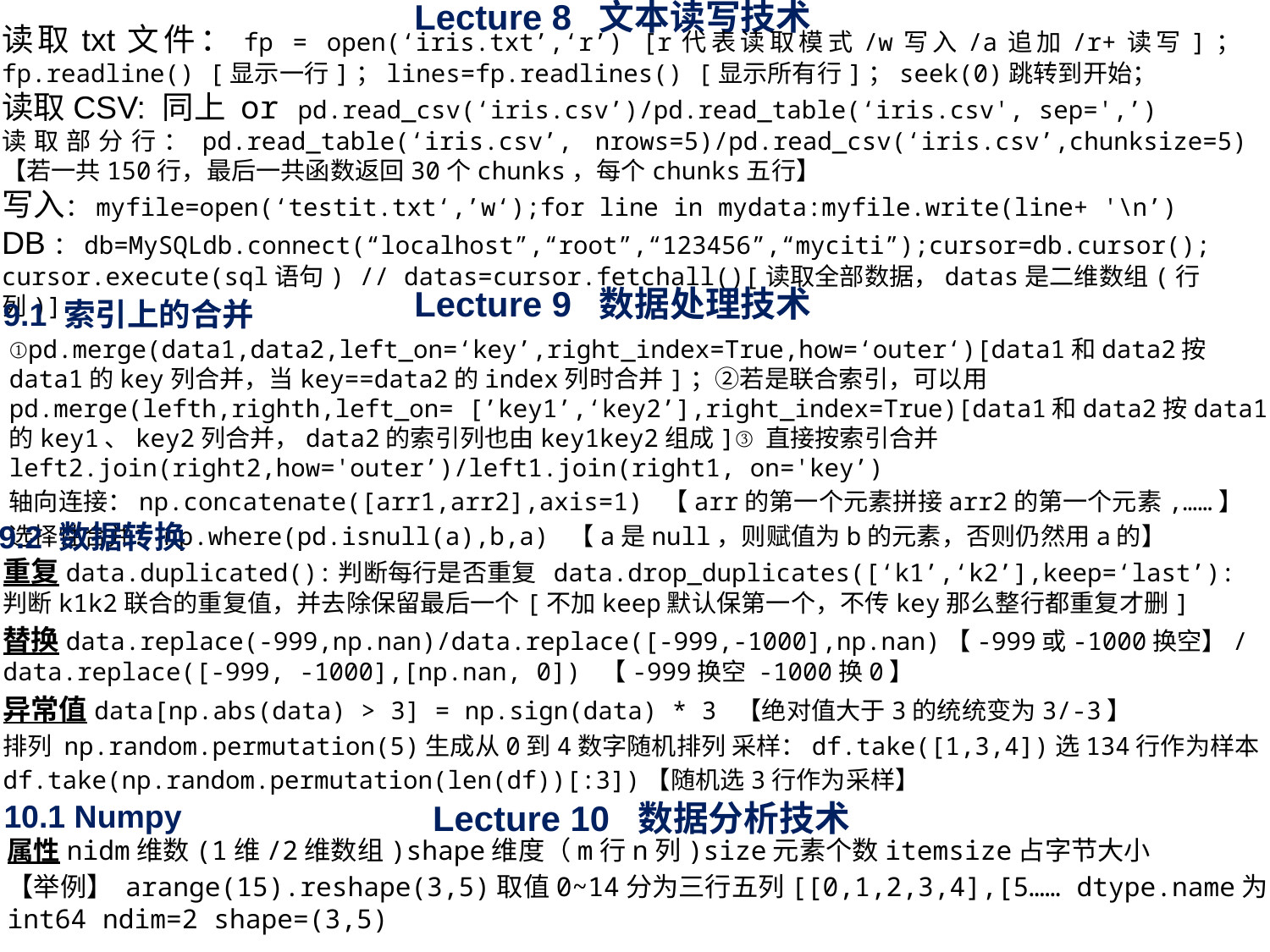

Lecture 8  文本读写技术
读取txt文件：fp = open(‘iris.txt’,‘r’) [r代表读取模式/w写入/a追加/r+读写]；fp.readline() [显示一行]；lines=fp.readlines() [显示所有行]；seek(0)跳转到开始；
读取CSV: 同上 or pd.read_csv(‘iris.csv’)/pd.read_table(‘iris.csv', sep=',’)
读取部分行：pd.read_table(‘iris.csv’, nrows=5)/pd.read_csv(‘iris.csv’,chunksize=5) 【若一共150行，最后一共函数返回30个chunks，每个chunks五行】
写入：myfile=open(‘testit.txt‘,’w‘);for line in mydata:myfile.write(line+ '\n’)
DB：db=MySQLdb.connect(“localhost”,“root”,“123456”,“myciti”);cursor=db.cursor(); cursor.execute(sql语句) // datas=cursor.fetchall()[读取全部数据，datas是二维数组(行列)]

Lecture 9  数据处理技术
9.1 索引上的合并
①pd.merge(data1,data2,left_on=‘key’,right_index=True,how=‘outer‘)[data1和data2按data1的key列合并，当key==data2的index列时合并]；②若是联合索引，可以用pd.merge(lefth,righth,left_on= [’key1’,‘key2’],right_index=True)[data1和data2按data1的key1、key2列合并，data2的索引列也由key1key2组成]③直接按索引合并left2.join(right2,how='outer’)/left1.join(right1, on='key’)
轴向连接：np.concatenate([arr1,arr2],axis=1) 【arr的第一个元素拼接arr2的第一个元素,……】
选择性合并：np.where(pd.isnull(a),b,a) 【a是null，则赋值为b的元素，否则仍然用a的】

9.2 数据转换
重复data.duplicated():判断每行是否重复  data.drop_duplicates([‘k1’,‘k2’],keep=‘last’): 判断k1k2联合的重复值，并去除保留最后一个[不加keep默认保第一个，不传key那么整行都重复才删]
替换data.replace(-999,np.nan)/data.replace([-999,-1000],np.nan)【-999或-1000换空】/data.replace([-999, -1000],[np.nan, 0]) 【-999换空 -1000换0】
异常值data[np.abs(data) > 3] = np.sign(data) * 3 【绝对值大于3的统统变为3/-3】
排列 np.random.permutation(5)生成从0到4数字随机排列 采样：df.take([1,3,4])选134行作为样本
df.take(np.random.permutation(len(df))[:3])【随机选3行作为采样】

10.1 Numpy
Lecture 10  数据分析技术
属性nidm维数(1维/2维数组)shape维度（m行n列)size元素个数itemsize占字节大小
【举例】 arange(15).reshape(3,5)取值0~14分为三行五列[[0,1,2,3,4],[5…… dtype.name为int64 ndim=2 shape=(3,5)